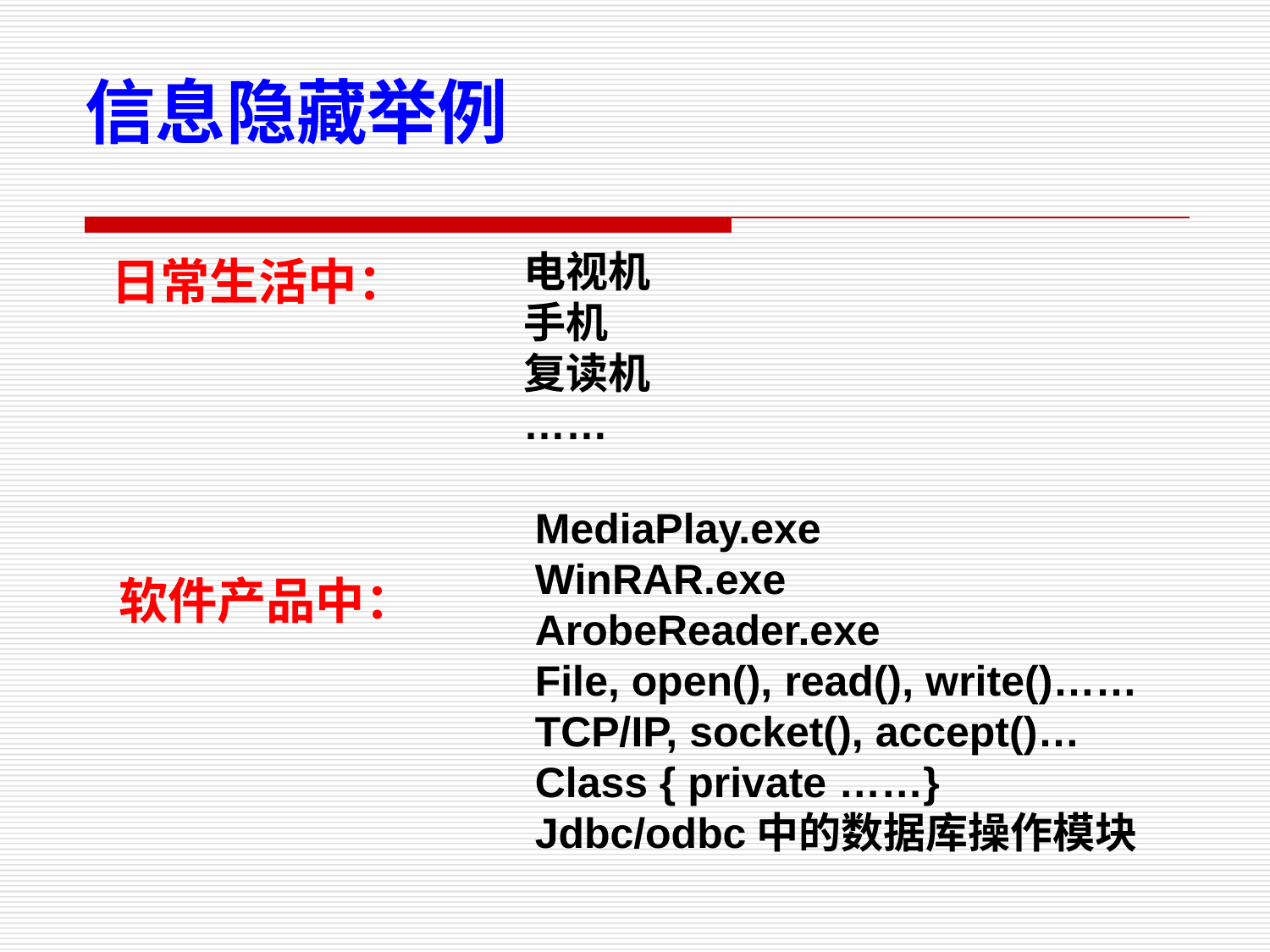

信息隐藏举例
电视机
手机
复读机
……
日常生活中：
MediaPlay.exe
WinRAR.exe
ArobeReader.exe
File, open(), read(), write()……
TCP/IP, socket(), accept()…
Class { private ……}
Jdbc/odbc中的数据库操作模块
软件产品中：